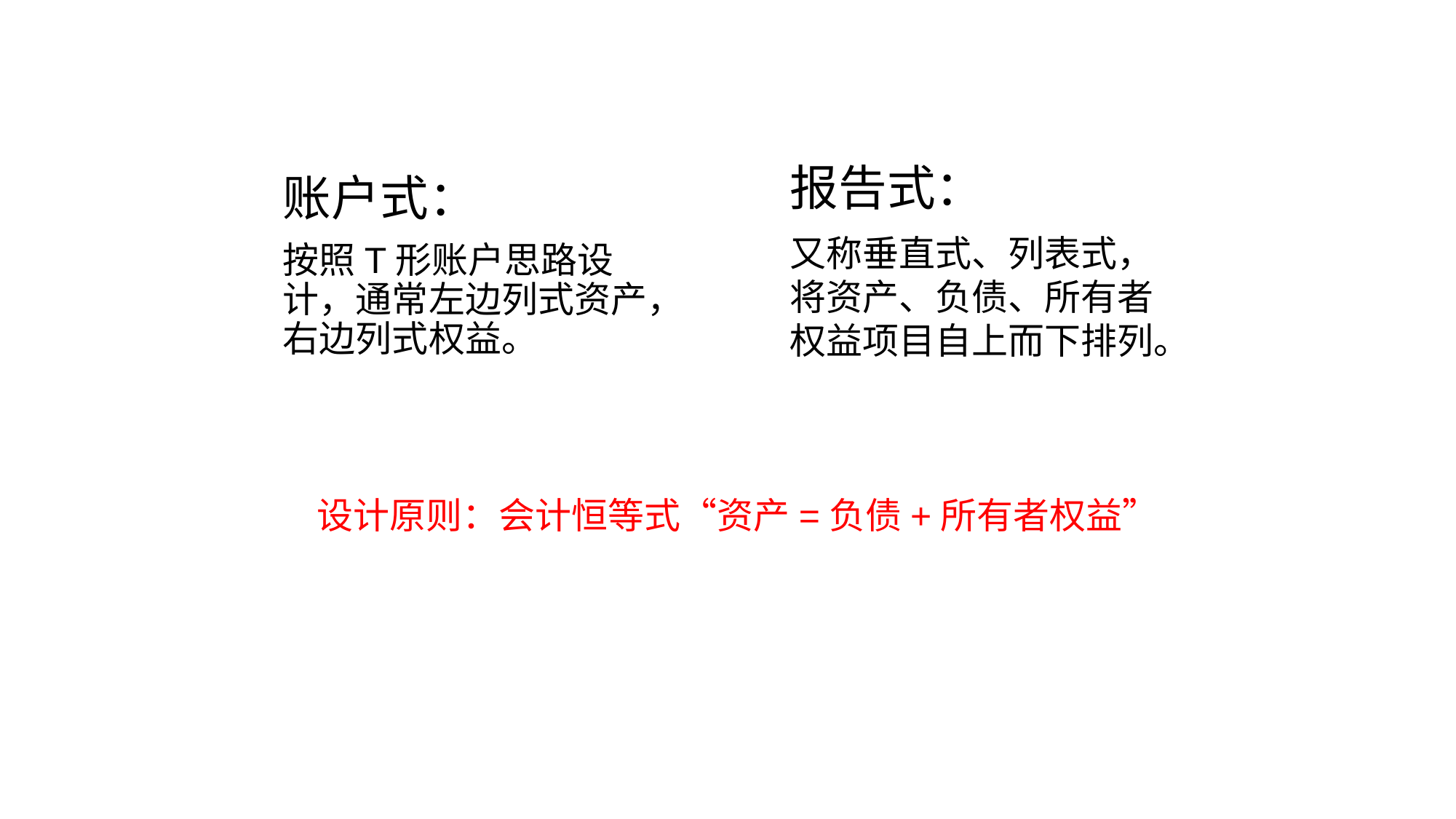

报告式：
又称垂直式、列表式，将资产、负债、所有者权益项目自上而下排列。
账户式：
按照T形账户思路设计，通常左边列式资产，右边列式权益。
设计原则：会计恒等式“资产=负债+所有者权益”